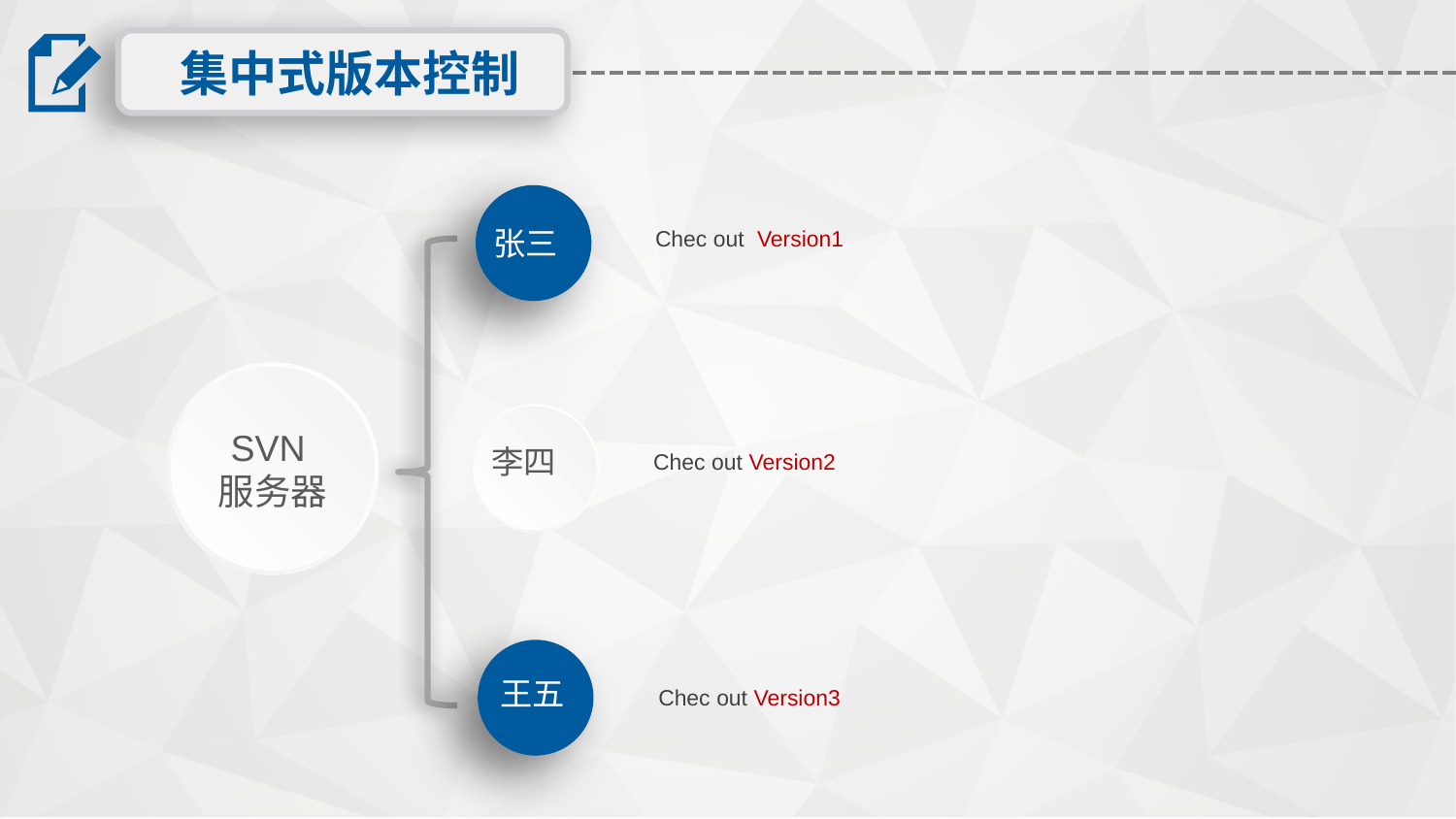

集中式版本控制

张三
Chec out  Version1

SVN服务器

李四
Chec out Version2

王五
Chec out Version3